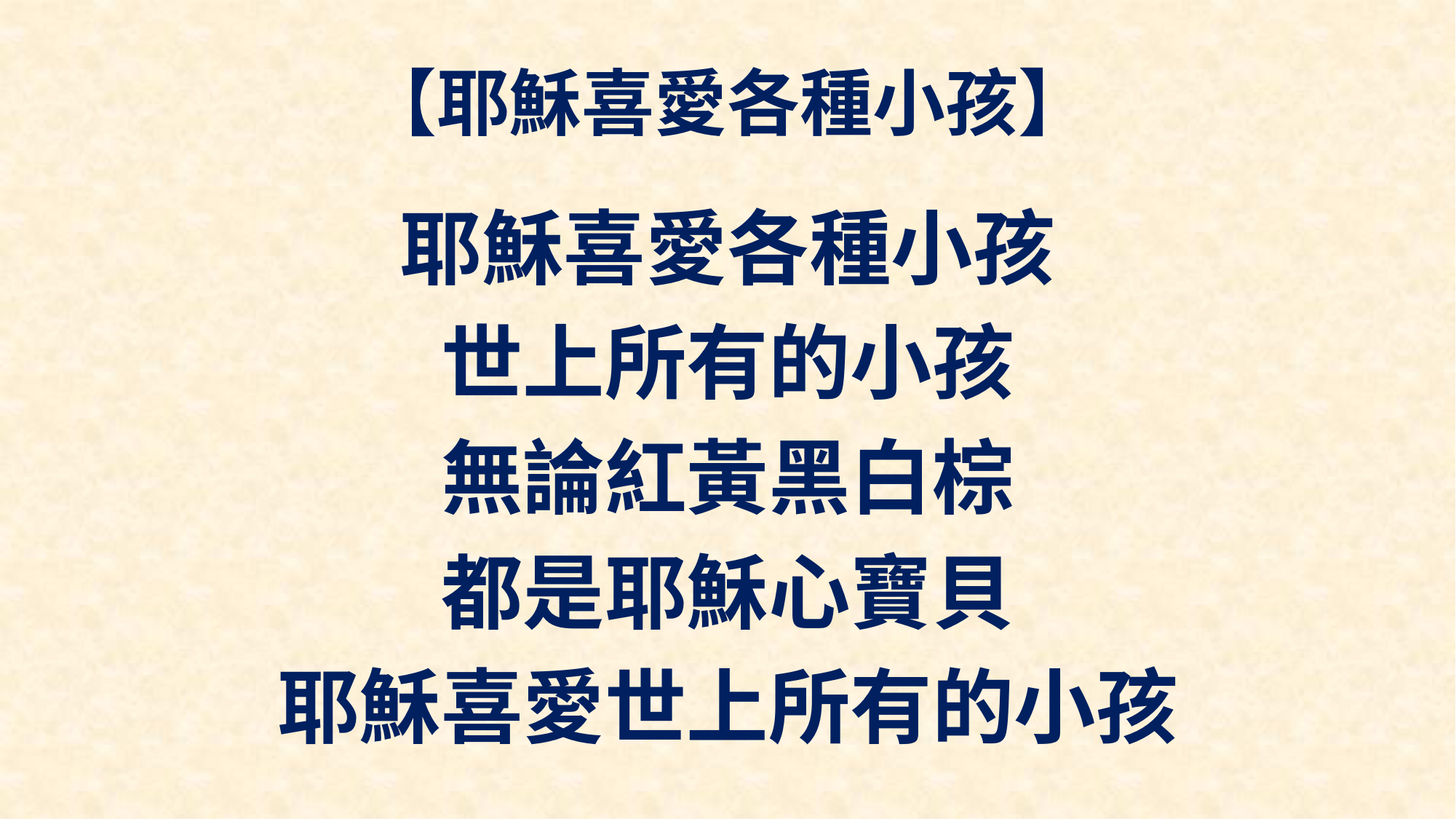

# 【耶穌喜愛各種小孩】
耶穌喜愛各種小孩
世上所有的小孩
無論紅黃黑白棕
都是耶穌心寶貝
耶穌喜愛世上所有的小孩